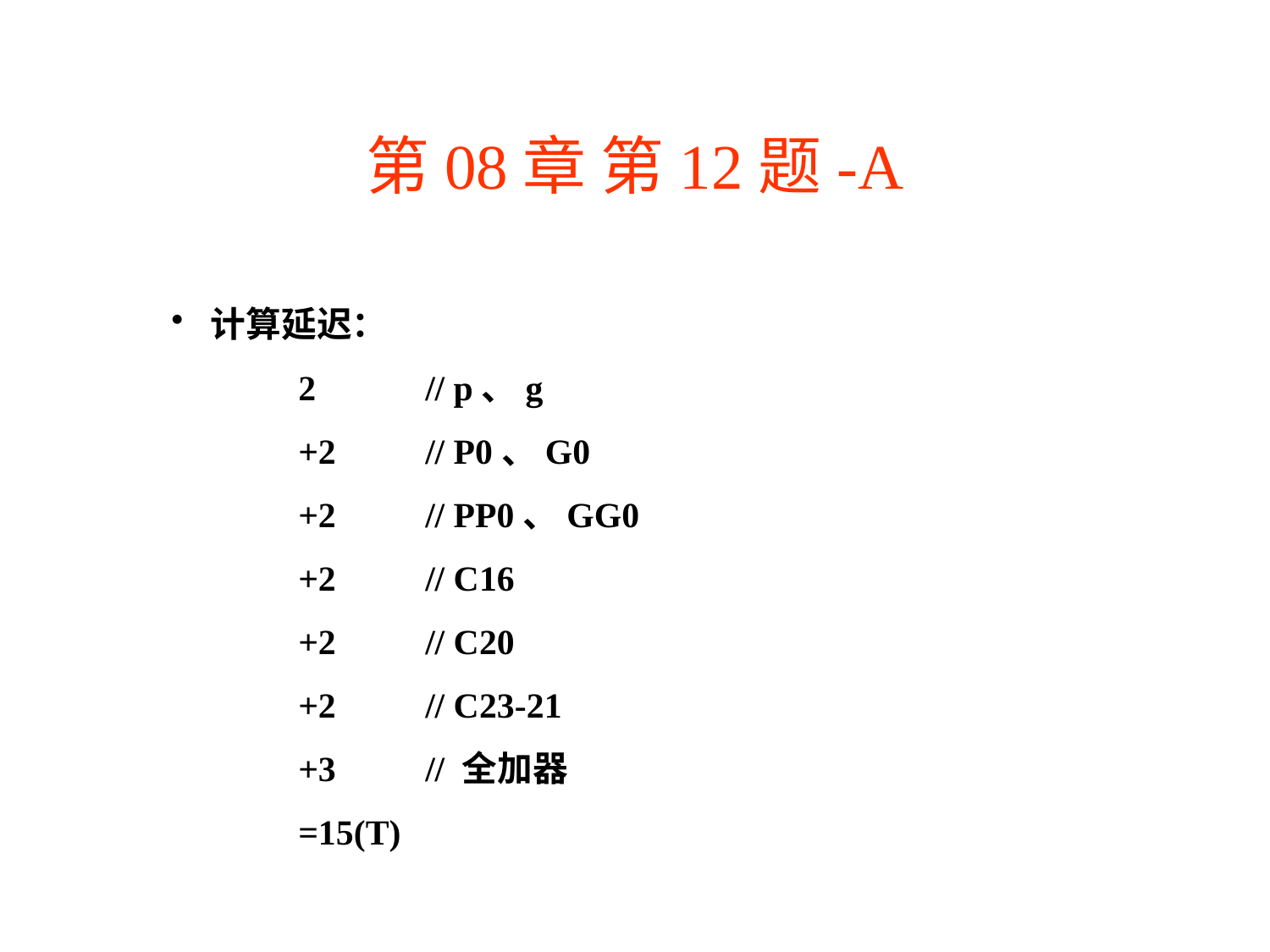

# 第08章 第12题-A
计算延迟：
	2	// p、g
	+2	// P0、G0
	+2	// PP0、GG0
	+2	// C16
	+2	// C20
	+2	// C23-21
	+3	// 全加器
	=15(T)